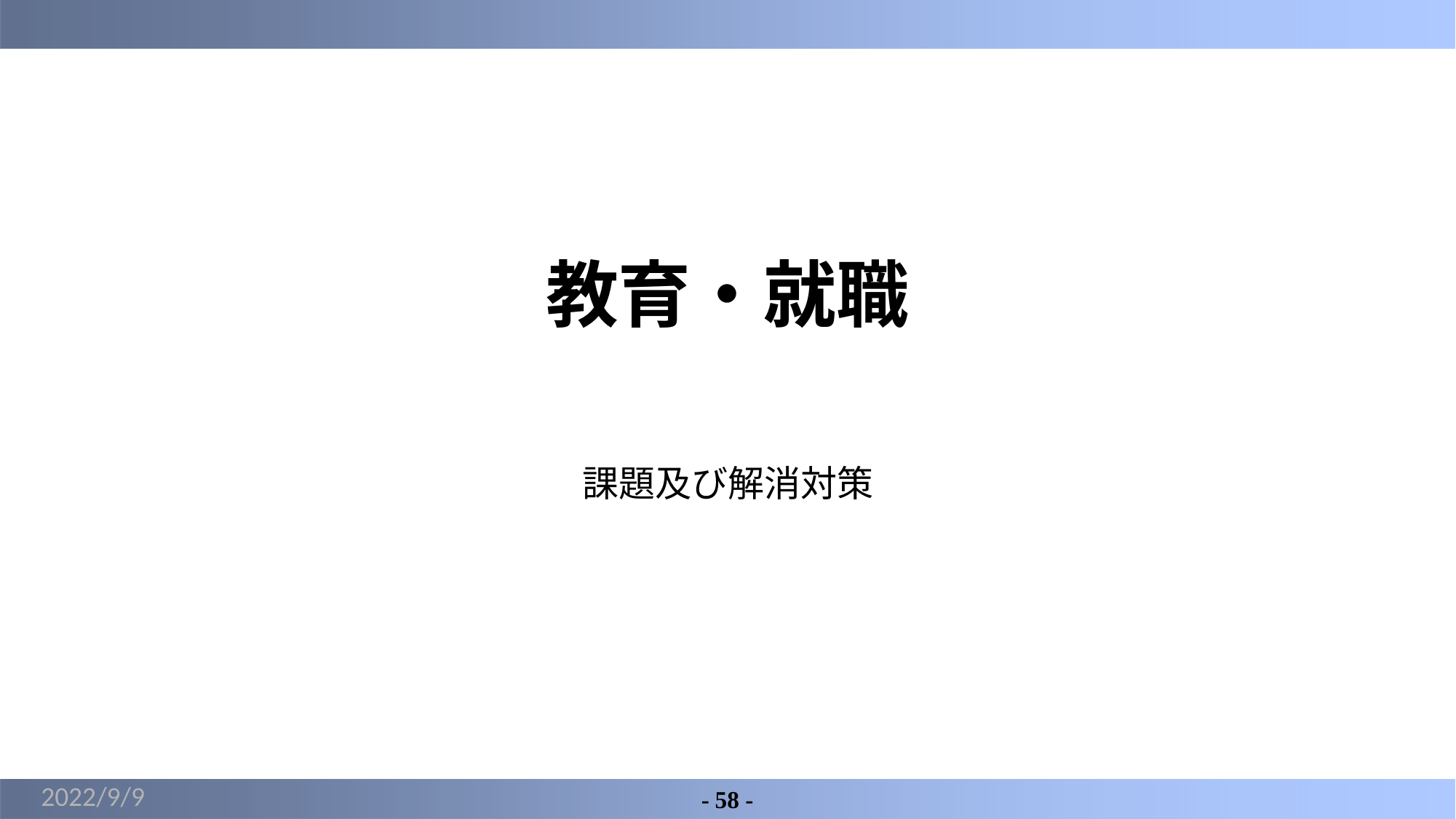

# 教育・就職
課題及び解消対策
2022/9/9
- 58 -